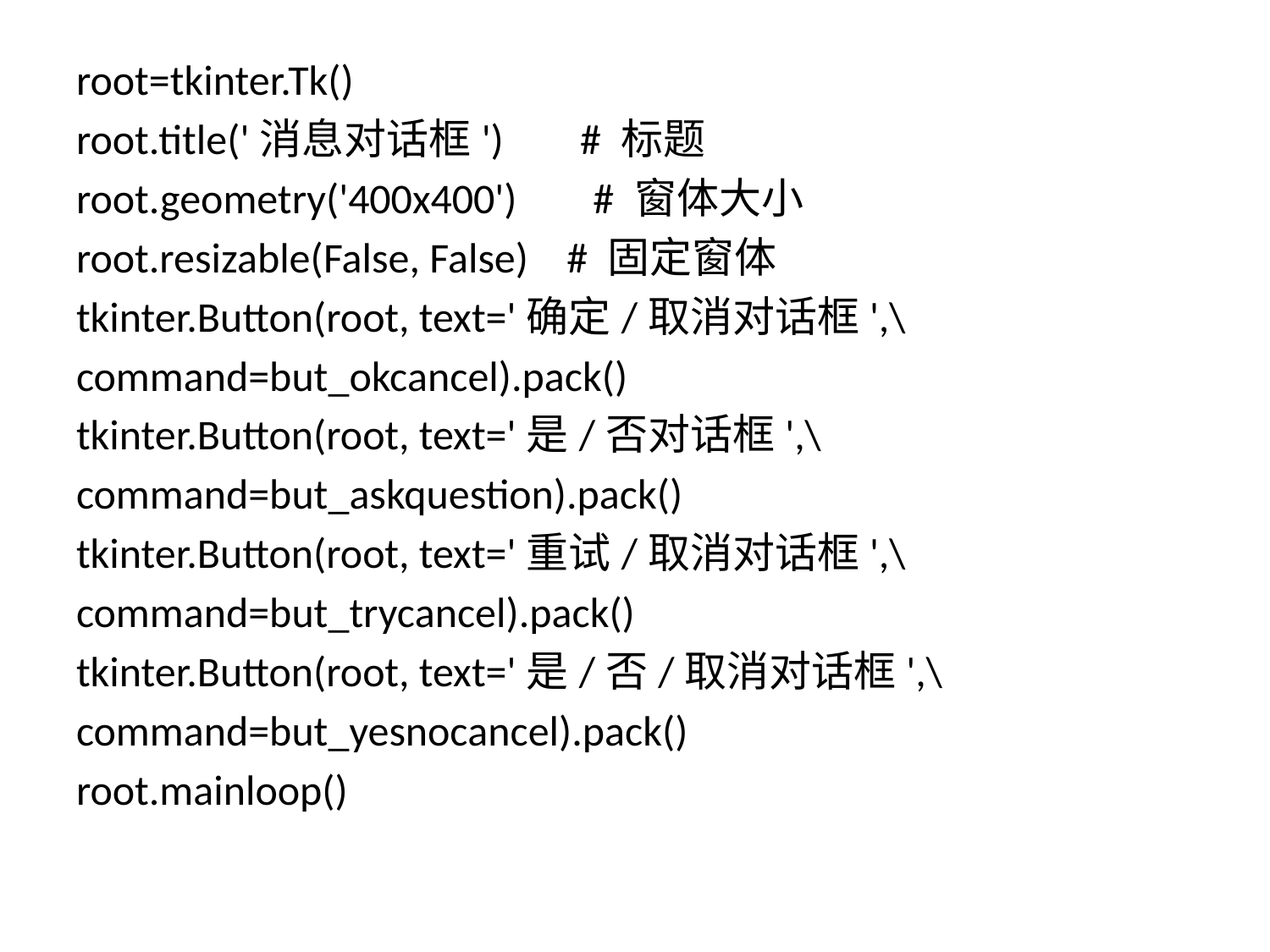

root=tkinter.Tk()
root.title('消息对话框')        # 标题
root.geometry('400x400')        # 窗体大小
root.resizable(False, False)    # 固定窗体
tkinter.Button(root, text='确定/取消对话框',\
command=but_okcancel).pack()
tkinter.Button(root, text='是/否对话框',\
command=but_askquestion).pack()
tkinter.Button(root, text='重试/取消对话框',\
command=but_trycancel).pack()
tkinter.Button(root, text='是/否/取消对话框',\
command=but_yesnocancel).pack()
root.mainloop()